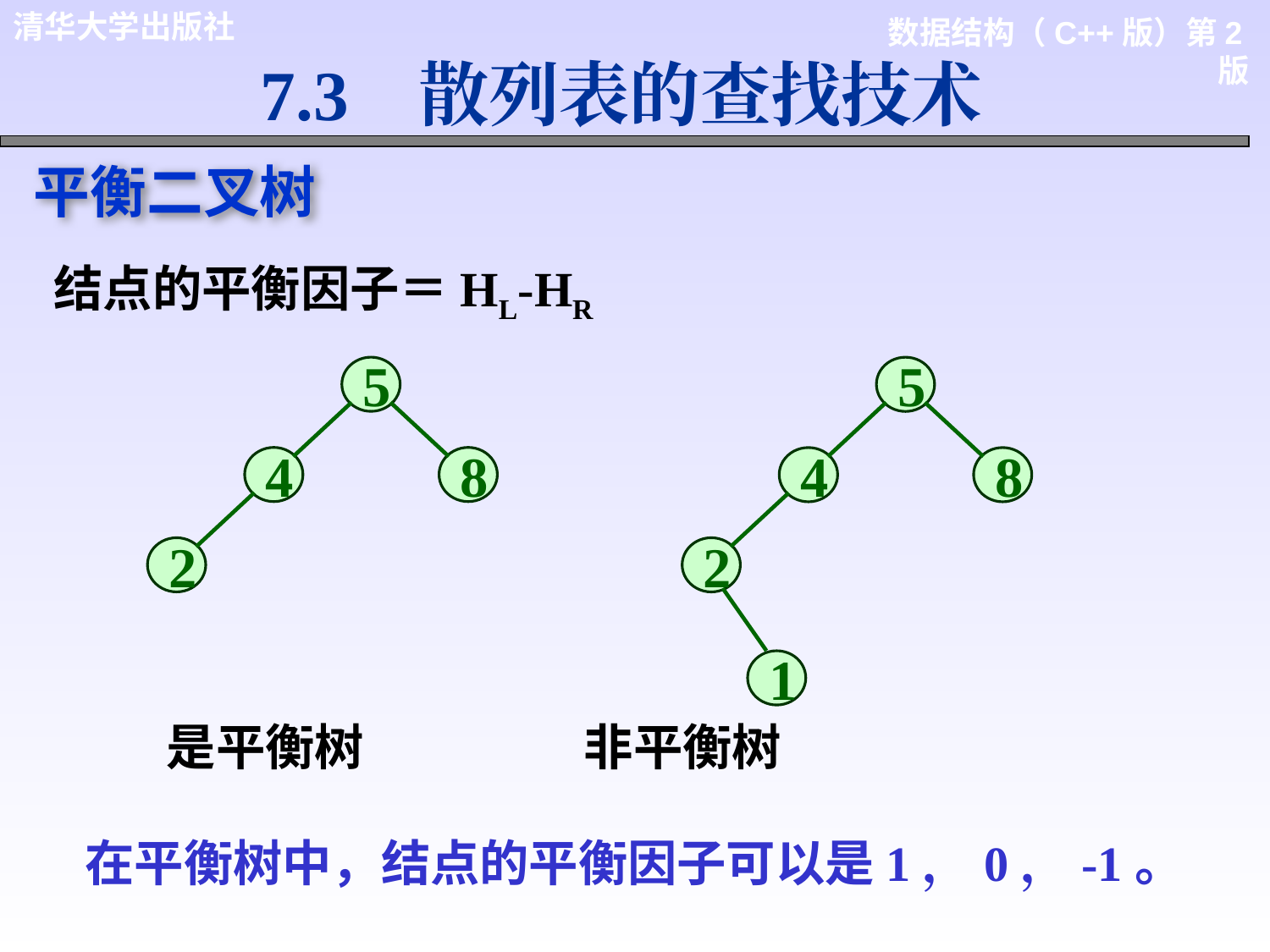

7.3   散列表的查找技术
平衡二叉树
结点的平衡因子＝HL-HR
5
4
8
2
5
4
8
2
1
是平衡树                非平衡树
在平衡树中，结点的平衡因子可以是1，0，-1。